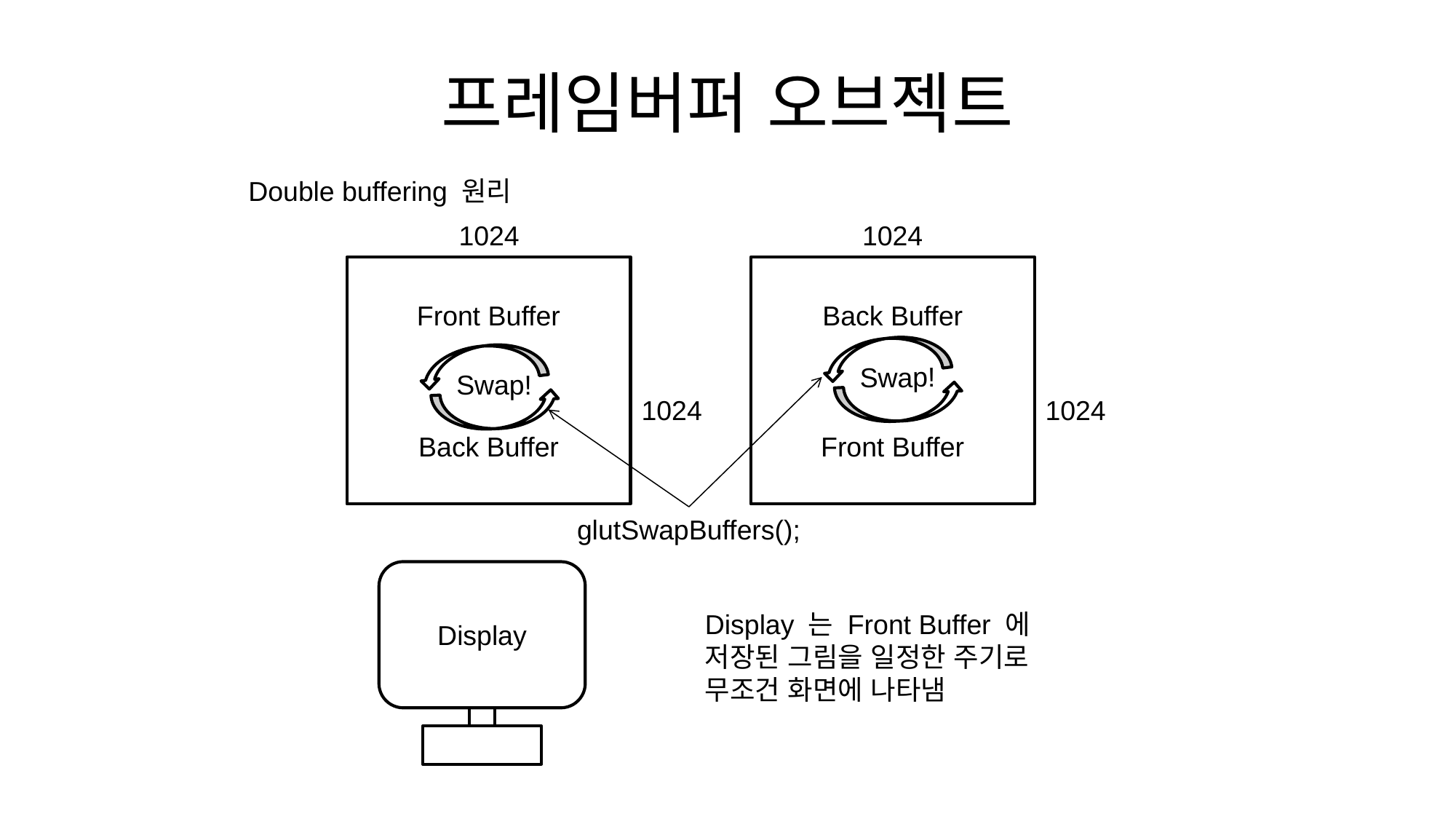

# 프레임버퍼 오브젝트
Double buffering 원리
1024
1024
Front Buffer

Back Buffer
Back Buffer

Front Buffer

Swap!

Swap!
1024
1024
glutSwapBuffers();
Display

Display 는 Front Buffer 에 저장된 그림을 일정한 주기로 무조건 화면에 나타냄